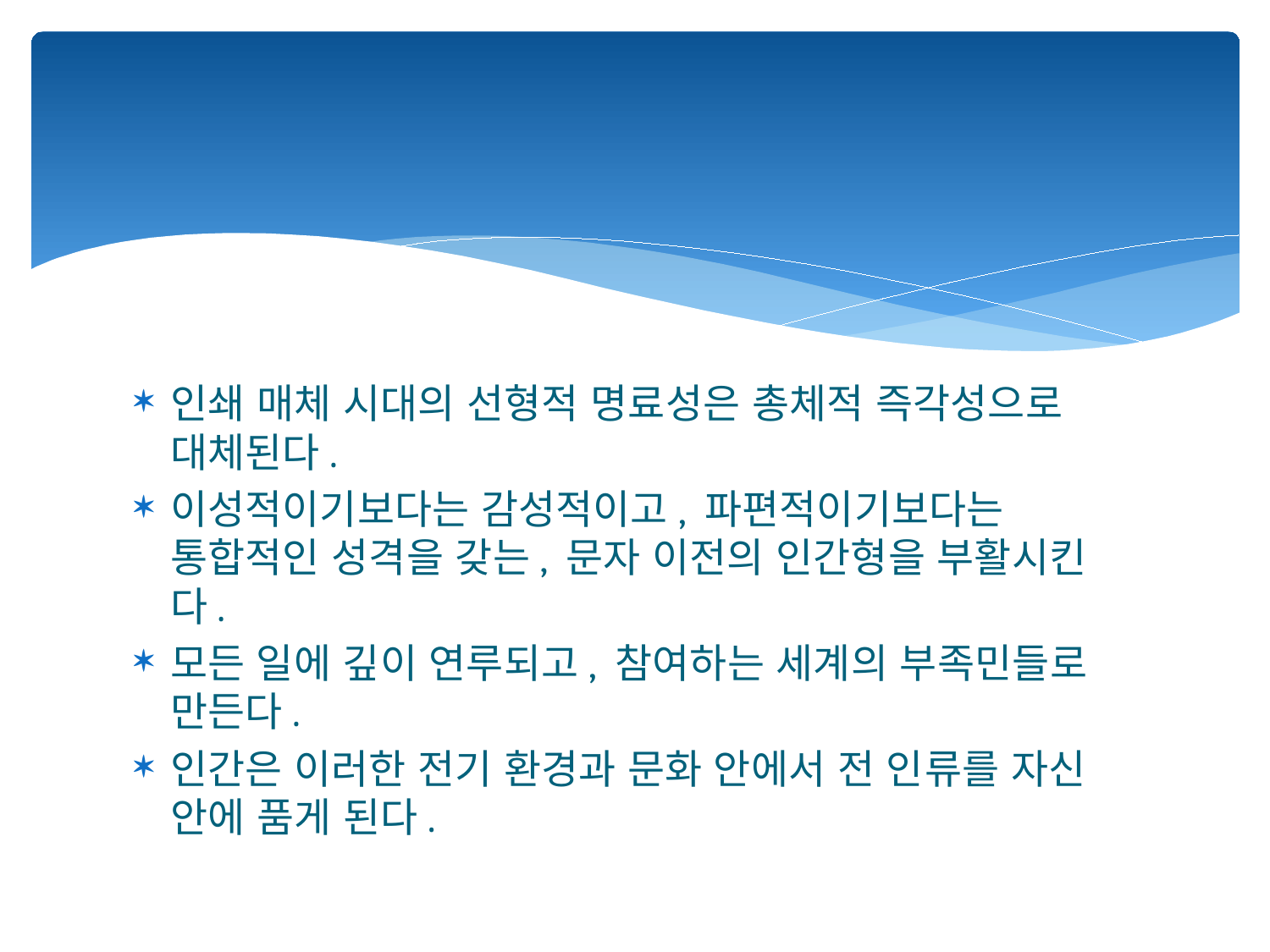

#
인쇄 매체 시대의 선형적 명료성은 총체적 즉각성으로 대체된다.
이성적이기보다는 감성적이고, 파편적이기보다는 통합적인 성격을 갖는, 문자 이전의 인간형을 부활시킨다.
모든 일에 깊이 연루되고, 참여하는 세계의 부족민들로 만든다.
인간은 이러한 전기 환경과 문화 안에서 전 인류를 자신 안에 품게 된다.